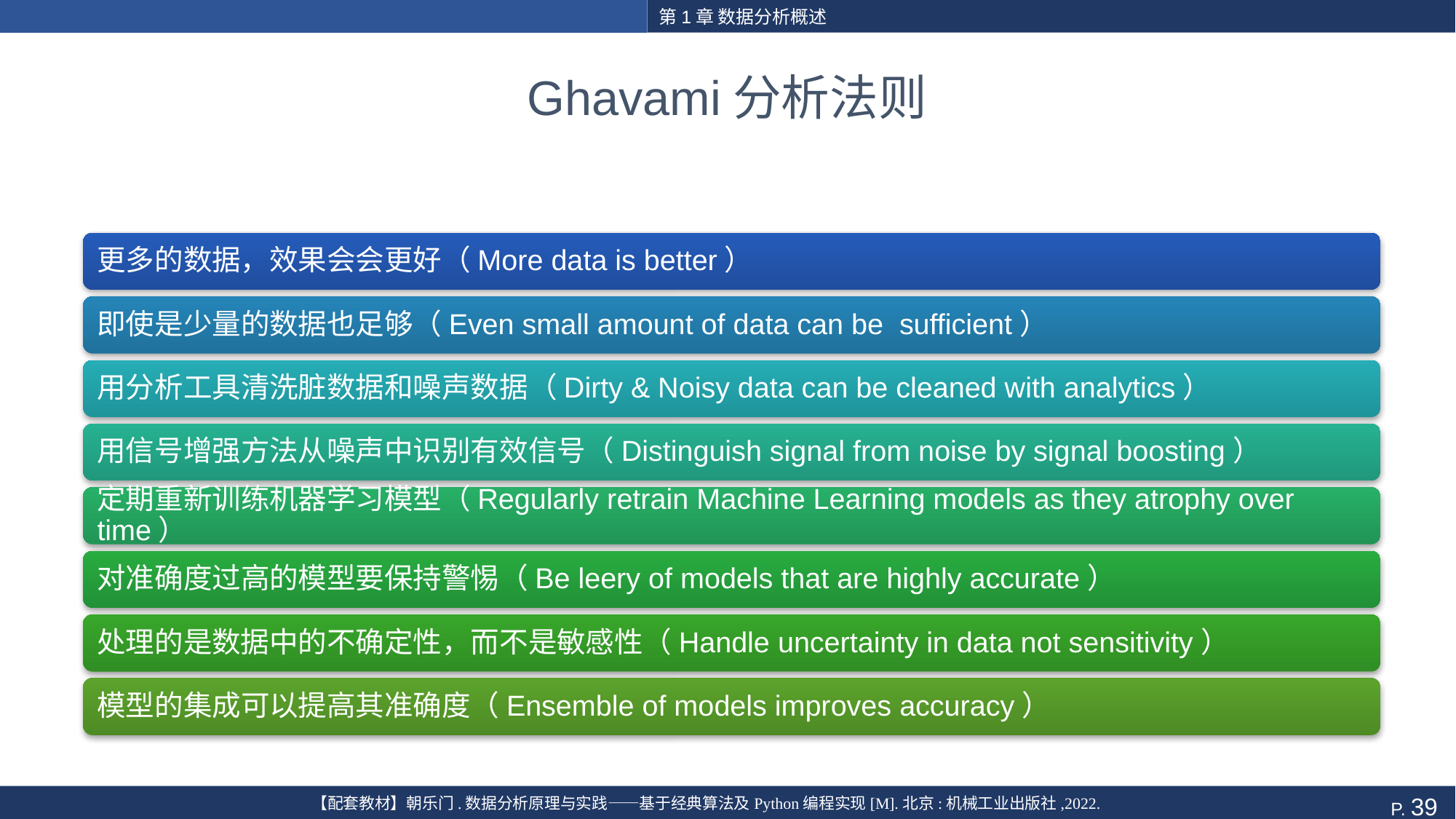

第1章 数据分析概述
# Ghavami分析法则
更多的数据，效果会会更好（More data is better）
即使是少量的数据也足够（Even small amount of data can be  sufficient）
用分析工具清洗脏数据和噪声数据（Dirty & Noisy data can be cleaned with analytics）
用信号增强方法从噪声中识别有效信号（Distinguish signal from noise by signal boosting）
定期重新训练机器学习模型（Regularly retrain Machine Learning models as they atrophy over time）
对准确度过高的模型要保持警惕（Be leery of models that are highly accurate）
处理的是数据中的不确定性，而不是敏感性（Handle uncertainty in data not sensitivity）
模型的集成可以提高其准确度（Ensemble of models improves accuracy）